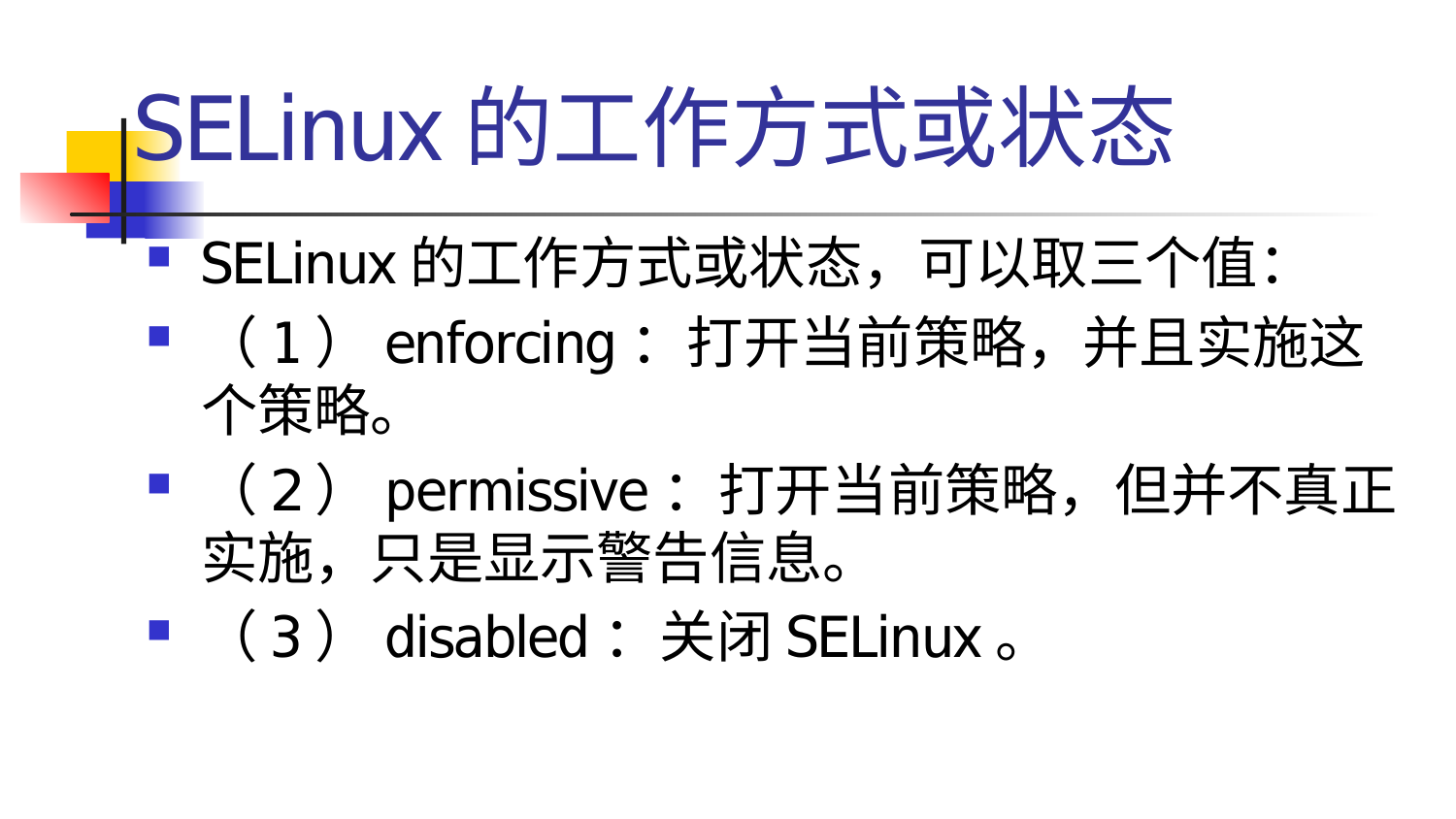

# SELinux的工作方式或状态
SELinux的工作方式或状态，可以取三个值：
（1）enforcing：打开当前策略，并且实施这个策略。
（2）permissive：打开当前策略，但并不真正实施，只是显示警告信息。
（3）disabled：关闭SELinux。